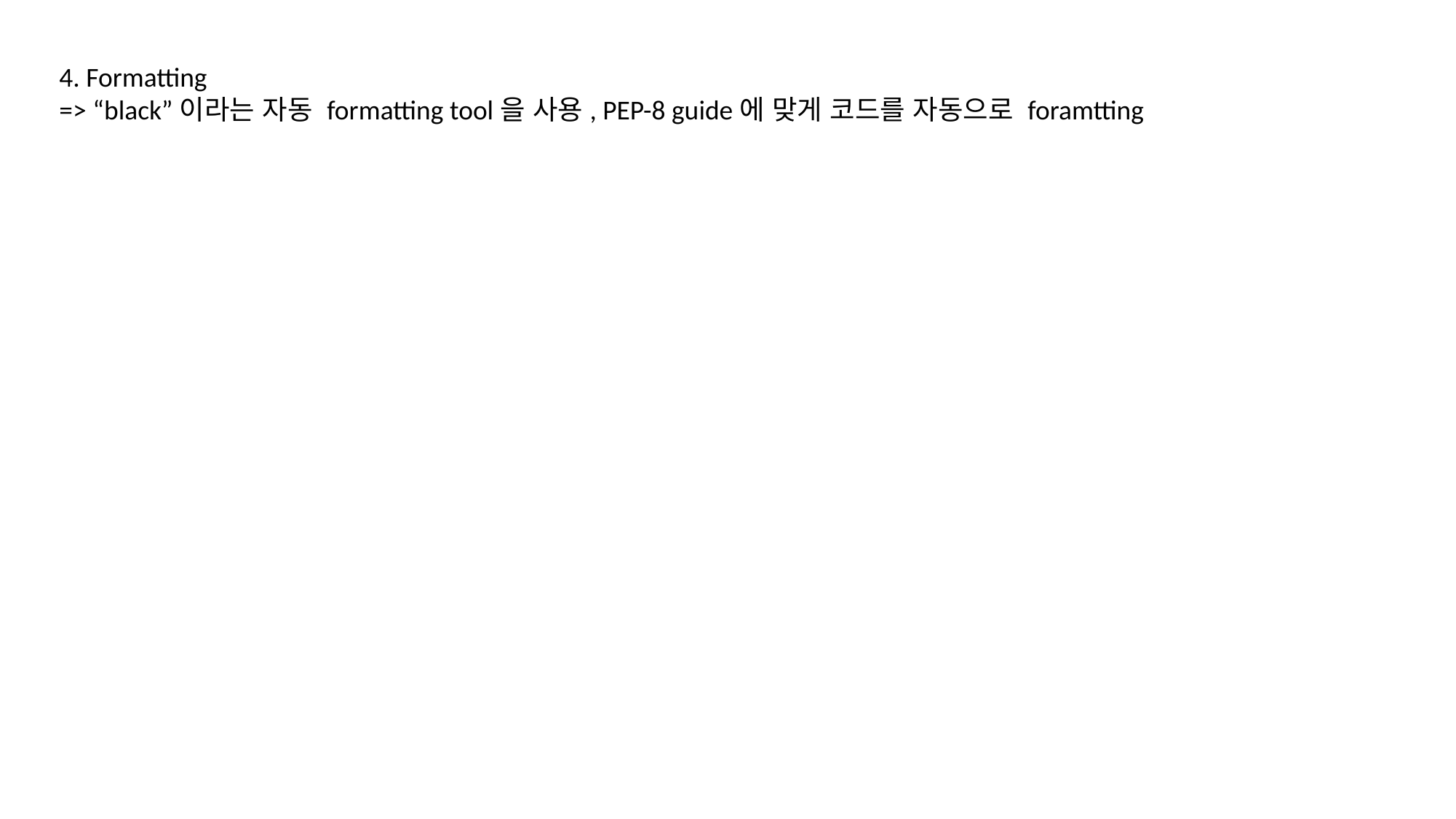

4. Formatting
=> “black”이라는 자동 formatting tool을 사용, PEP-8 guide에 맞게 코드를 자동으로 foramtting